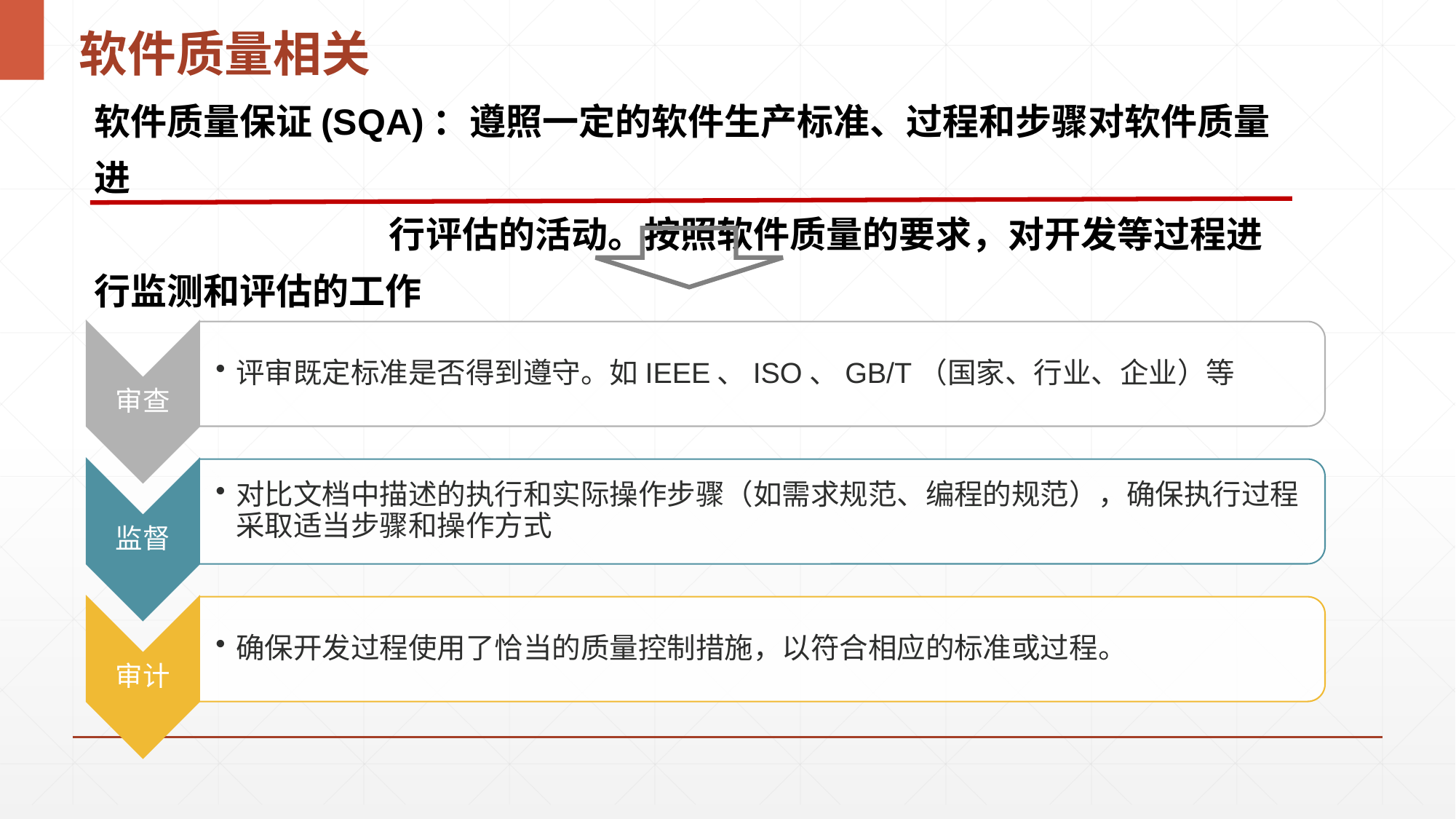

# 软件质量相关
软件质量保证(SQA)：遵照一定的软件生产标准、过程和步骤对软件质量进
                                   行评估的活动。按照软件质量的要求，对开发等过程进行监测和评估的工作

审查
评审既定标准是否得到遵守。如IEEE、ISO、GB/T（国家、行业、企业）等
监督
对比文档中描述的执行和实际操作步骤（如需求规范、编程的规范），确保执行过程采取适当步骤和操作方式
审计
确保开发过程使用了恰当的质量控制措施，以符合相应的标准或过程。